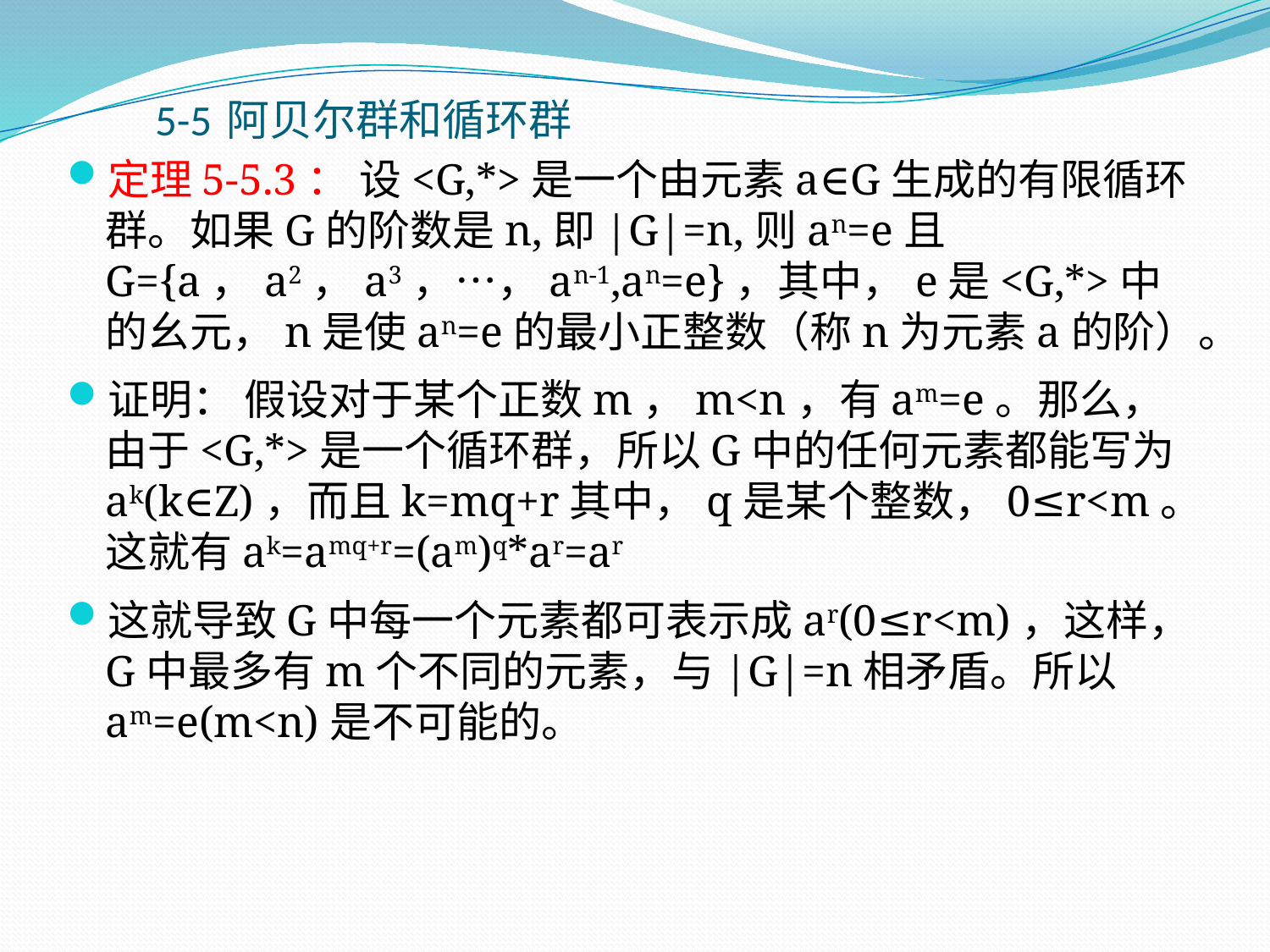

# 5-5 阿贝尔群和循环群
定理5-5.3： 设<G,*>是一个由元素a∈G生成的有限循环群。如果G的阶数是n,即|G|=n,则an=e且
G={a，a2，a3，…，an-1,an=e}，其中，e是<G,*>中的幺元，n是使an=e的最小正整数（称n为元素a的阶）。
证明： 假设对于某个正数m，m<n，有am=e。那么，由于<G,*>是一个循环群，所以G中的任何元素都能写为ak(k∈Z)，而且k=mq+r其中，q是某个整数，0≤r<m。这就有ak=amq+r=(am)q*ar=ar
这就导致G中每一个元素都可表示成ar(0≤r<m)，这样，G中最多有m个不同的元素，与|G|=n相矛盾。所以am=e(m<n)是不可能的。